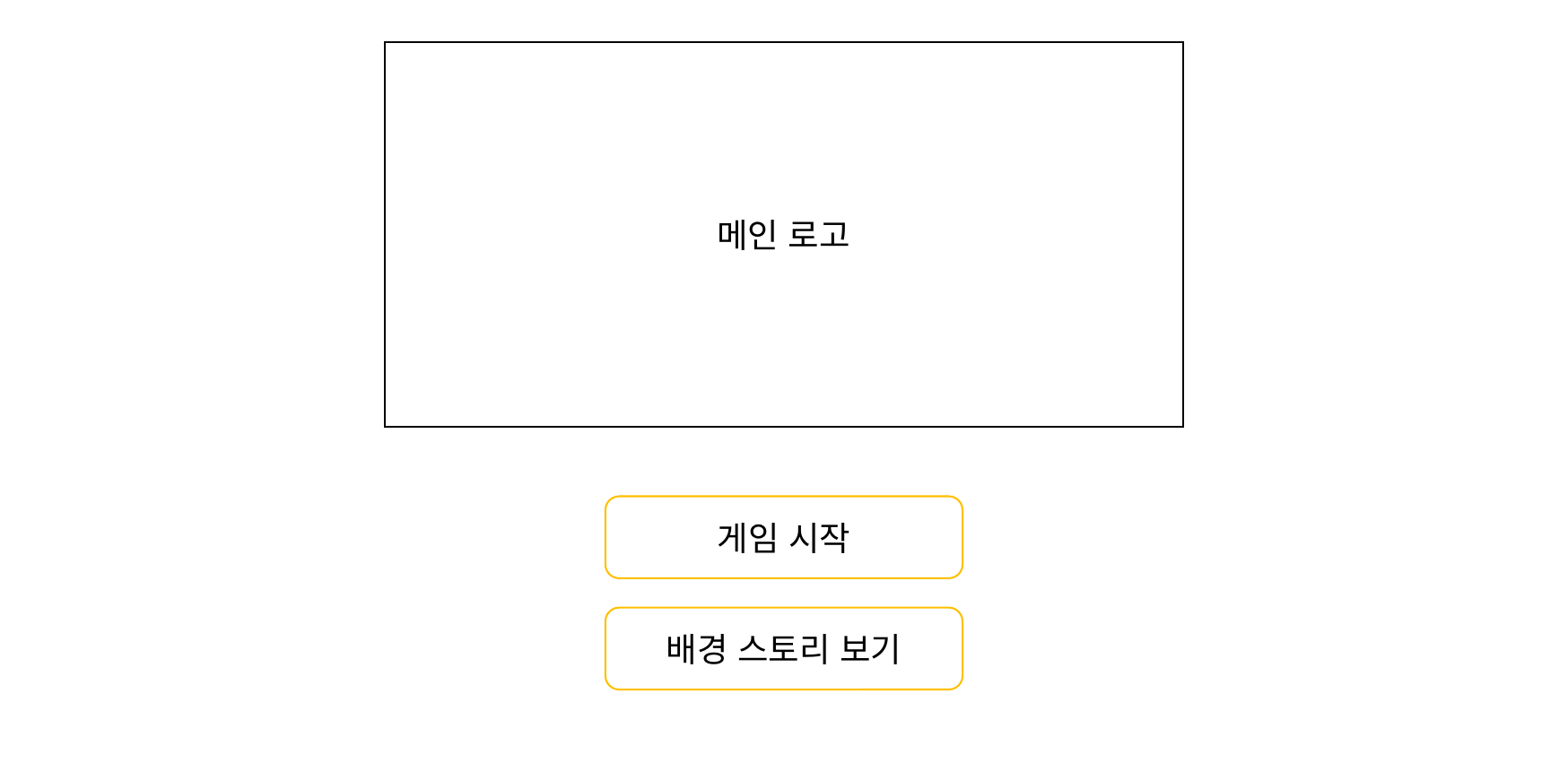

메인 로고
게임 시작
배경 스토리 보기